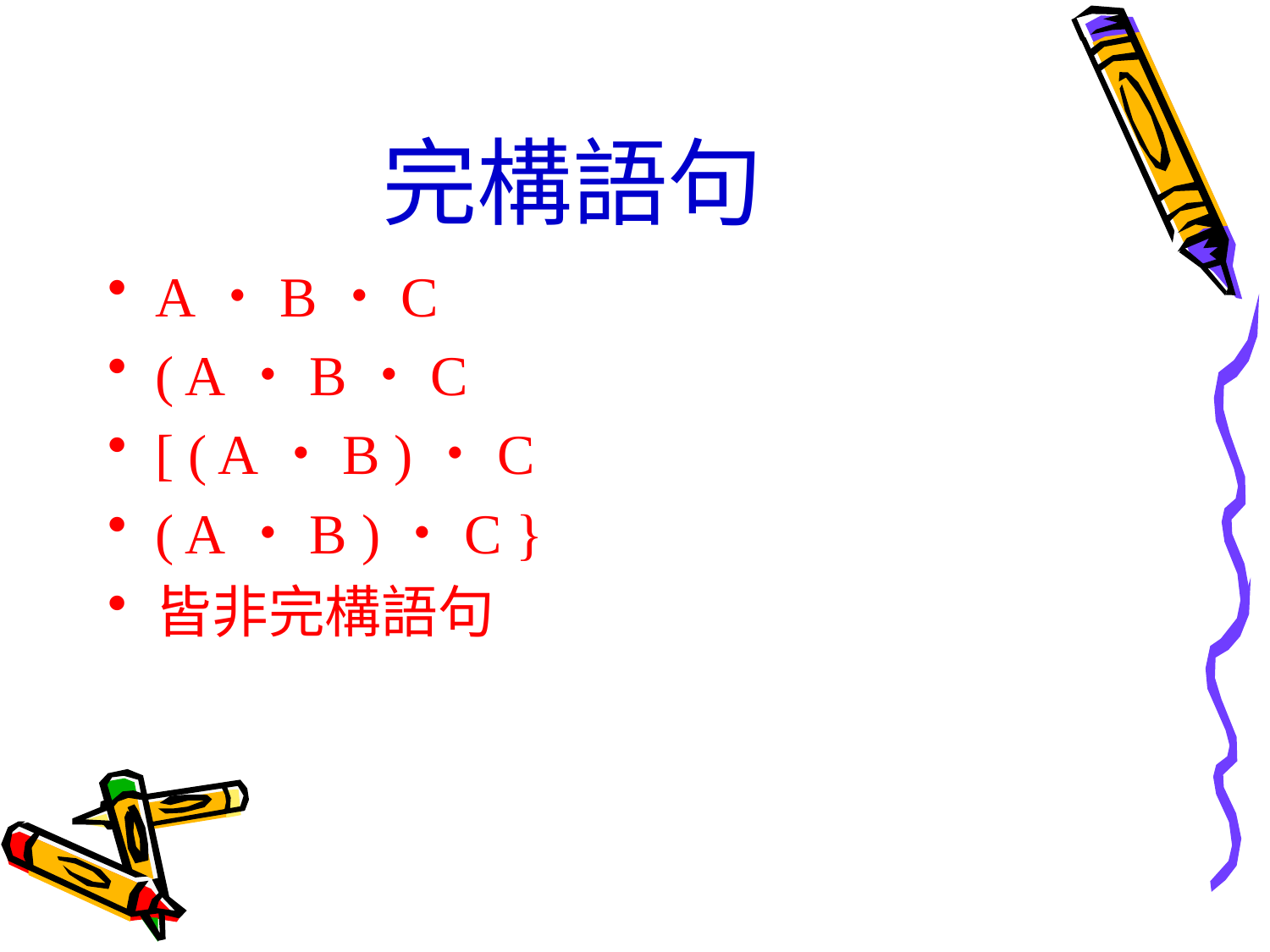

# 完構語句
A・B・C
( A・B・C
[ ( A・B )・C
( A・B )・C }
皆非完構語句